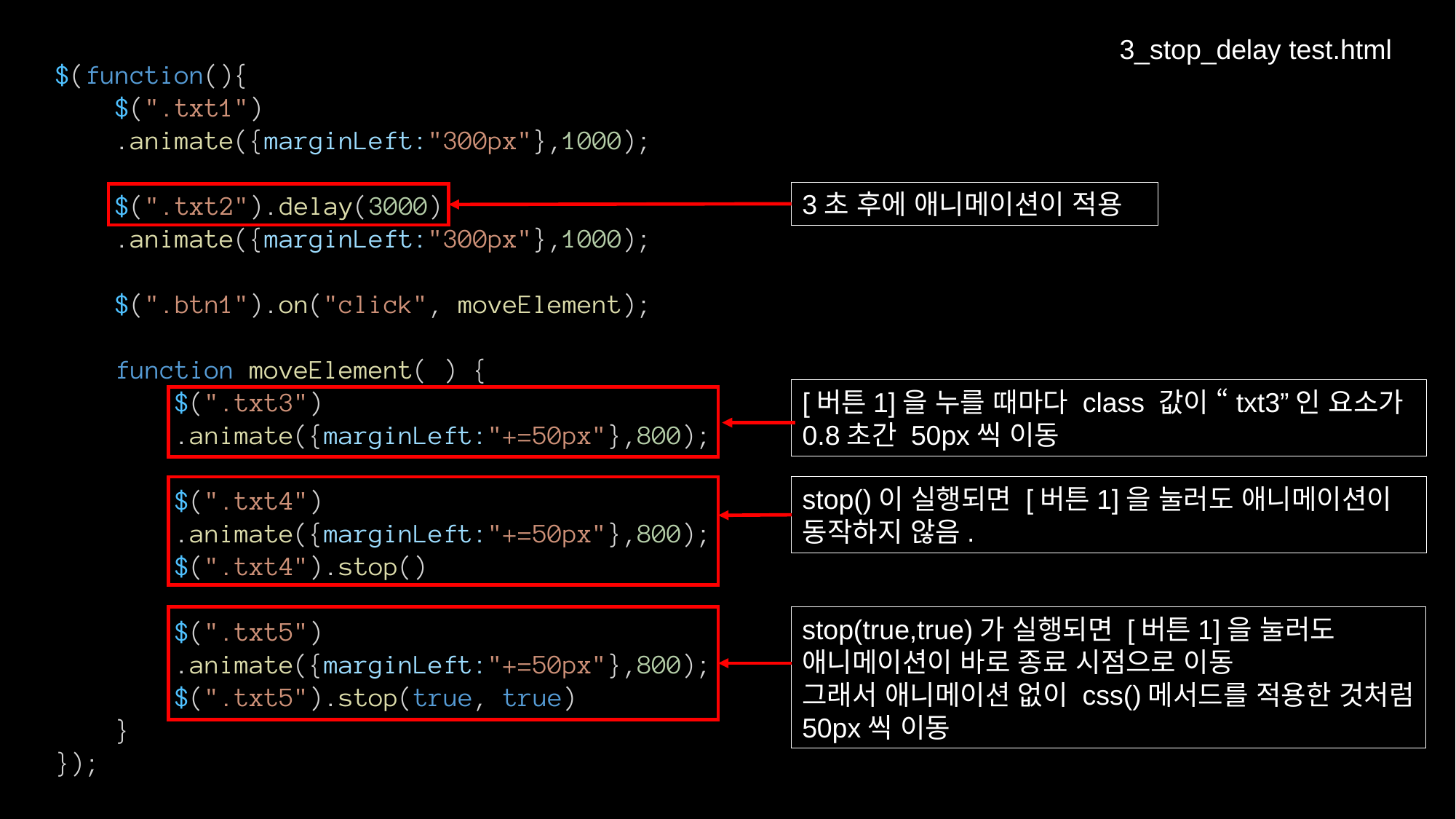

3_stop_delay test.html
$(function(){
    $(".txt1")
    .animate({marginLeft:"300px"},1000);
    $(".txt2").delay(3000)
    .animate({marginLeft:"300px"},1000);
    $(".btn1").on("click", moveElement);
    function moveElement( ) {
        $(".txt3")
        .animate({marginLeft:"+=50px"},800);
        $(".txt4")
        .animate({marginLeft:"+=50px"},800);
        $(".txt4").stop()
        $(".txt5")
        .animate({marginLeft:"+=50px"},800);
        $(".txt5").stop(true, true)
    }
});
3초 후에 애니메이션이 적용

[버튼1]을 누를 때마다 class 값이 “txt3”인 요소가 0.8초간 50px씩 이동

stop()이 실행되면 [버튼1]을 눌러도 애니메이션이 동작하지 않음.

stop(true,true)가 실행되면 [버튼1]을 눌러도 애니메이션이 바로 종료 시점으로 이동
그래서 애니메이션 없이 css()메서드를 적용한 것처럼 50px씩 이동